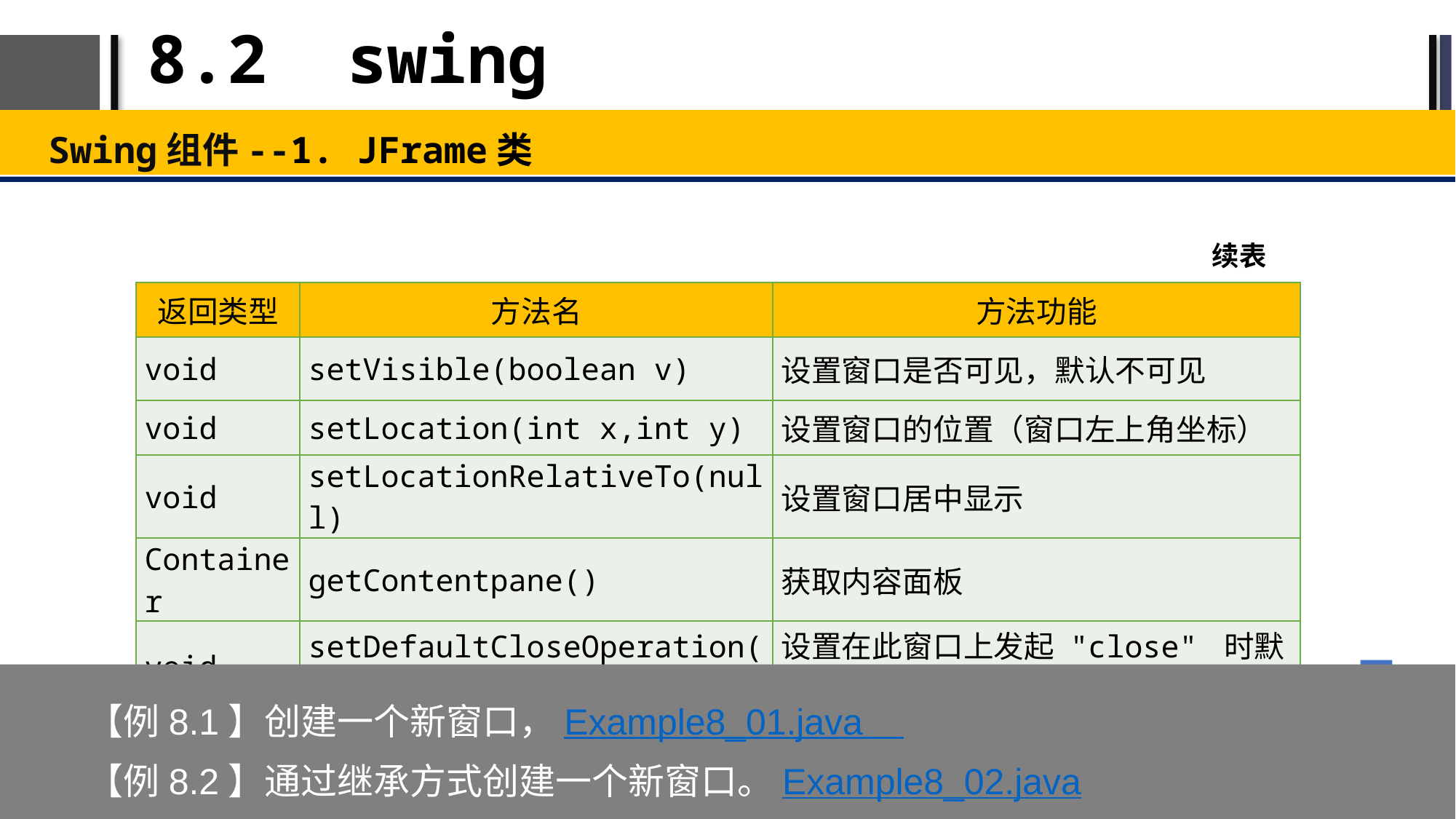

# 8.2  swing

Swing组件--1. JFrame类

续表
| 返回类型 | 方法名 | 方法功能 |
| --- | --- | --- |
| void | setVisible(boolean v) | 设置窗口是否可见，默认不可见 |
| void | setLocation(int x,int y) | 设置窗口的位置（窗口左上角坐标） |
| void | setLocationRelativeTo(null) | 设置窗口居中显示 |
| Container | getContentpane() | 获取内容面板 |
| void | setDefaultCloseOperation(int o) | 设置在此窗口上发起 "close" 时默认执行的操作。 |

【例8.1】创建一个新窗口，Example8_01.java
【例8.2】通过继承方式创建一个新窗口。Example8_02.java